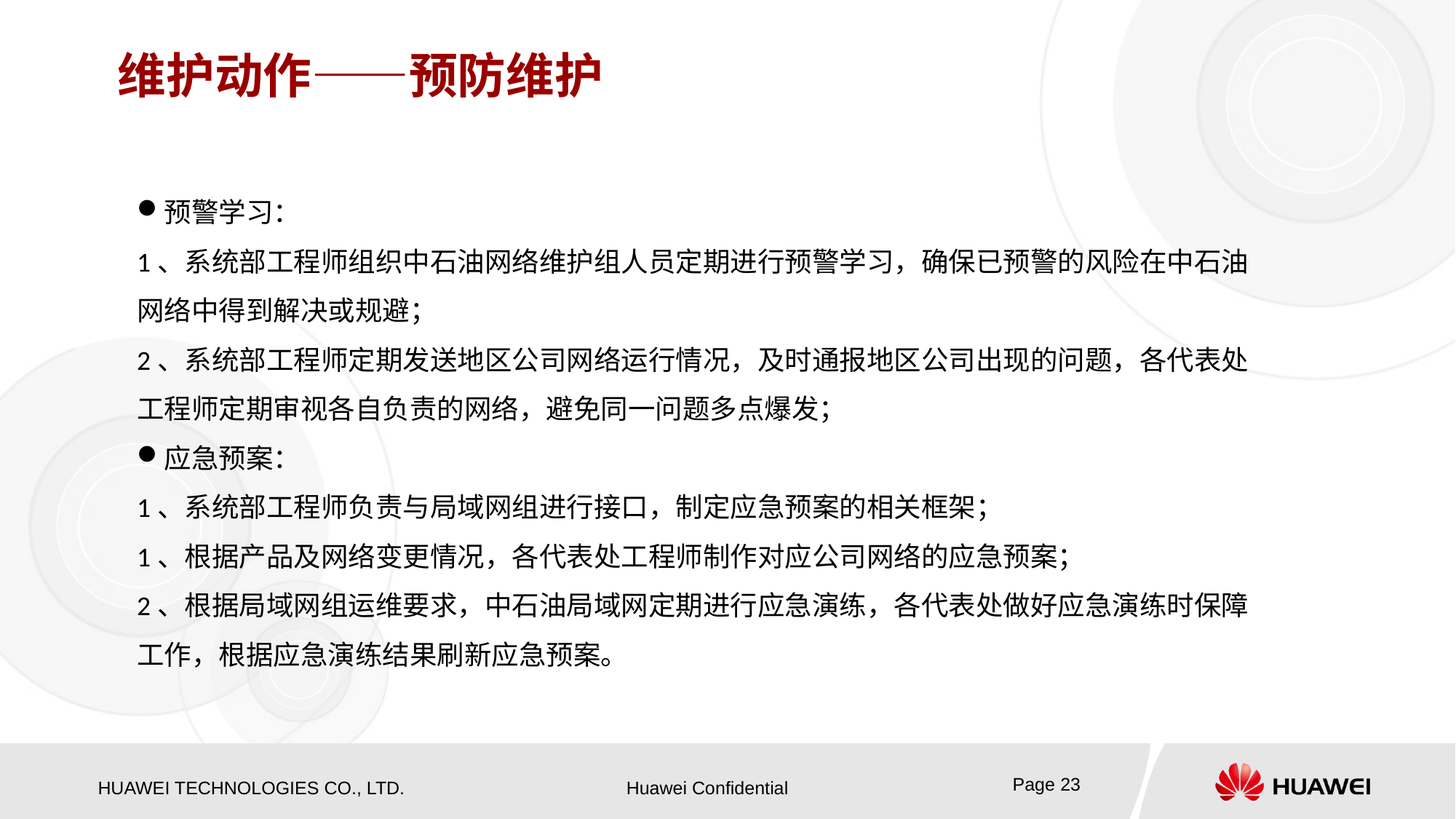

# 维护动作——预防维护
预警学习：
1、系统部工程师组织中石油网络维护组人员定期进行预警学习，确保已预警的风险在中石油网络中得到解决或规避；
2、系统部工程师定期发送地区公司网络运行情况，及时通报地区公司出现的问题，各代表处工程师定期审视各自负责的网络，避免同一问题多点爆发；
应急预案：
1、系统部工程师负责与局域网组进行接口，制定应急预案的相关框架；
1、根据产品及网络变更情况，各代表处工程师制作对应公司网络的应急预案；
2、根据局域网组运维要求，中石油局域网定期进行应急演练，各代表处做好应急演练时保障工作，根据应急演练结果刷新应急预案。